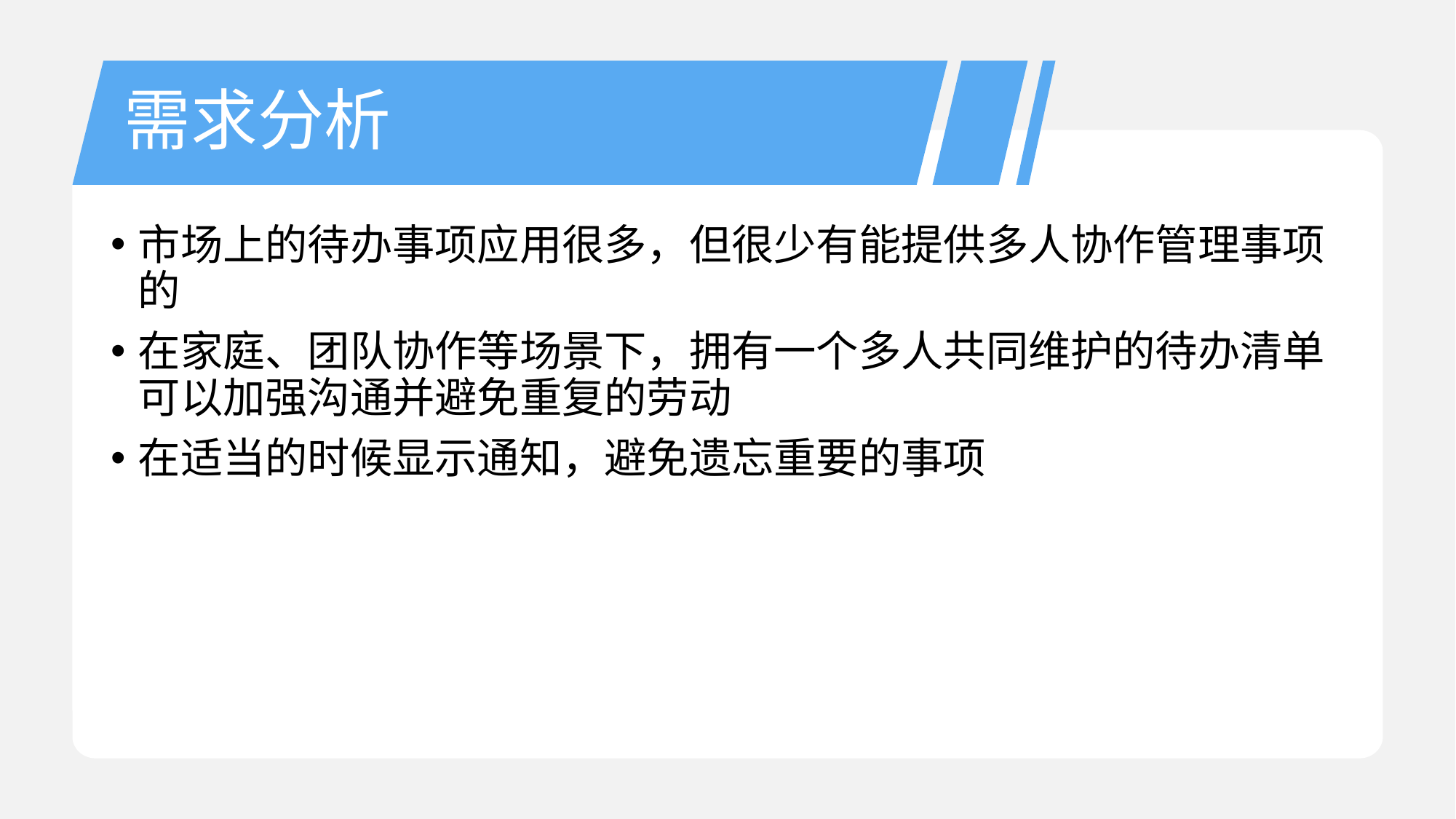

# 需求分析
市场上的待办事项应用很多，但很少有能提供多人协作管理事项的
在家庭、团队协作等场景下，拥有一个多人共同维护的待办清单可以加强沟通并避免重复的劳动
在适当的时候显示通知，避免遗忘重要的事项